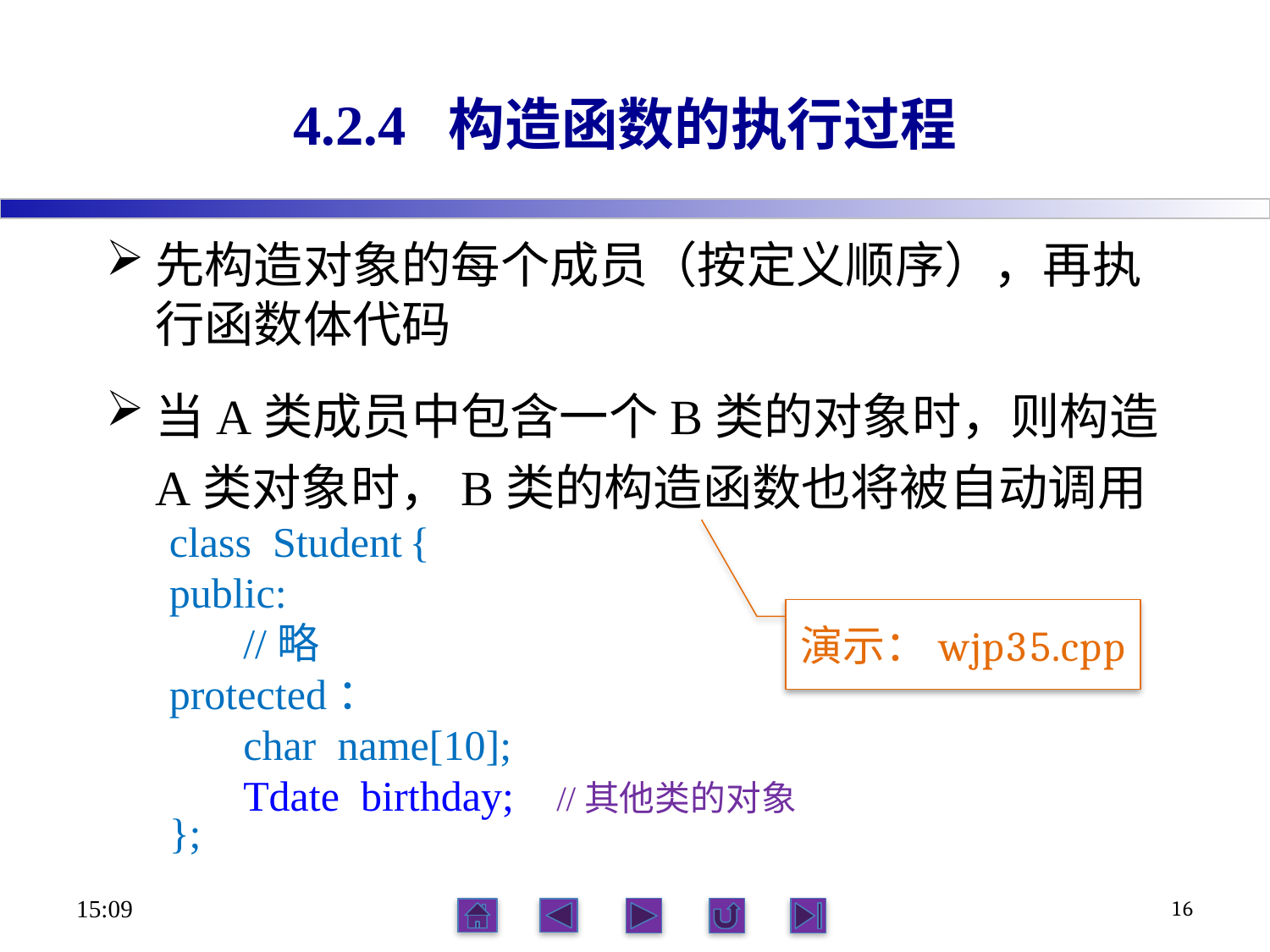

# 4.2.4  构造函数的执行过程
先构造对象的每个成员（按定义顺序），再执行函数体代码
当A类成员中包含一个B类的对象时，则构造A类对象时，B类的构造函数也将被自动调用
class  Student {
public:
       //略
protected：
       char  name[10];
       Tdate  birthday;    //其他类的对象
};

演示：wjp35.cpp
15:09
16